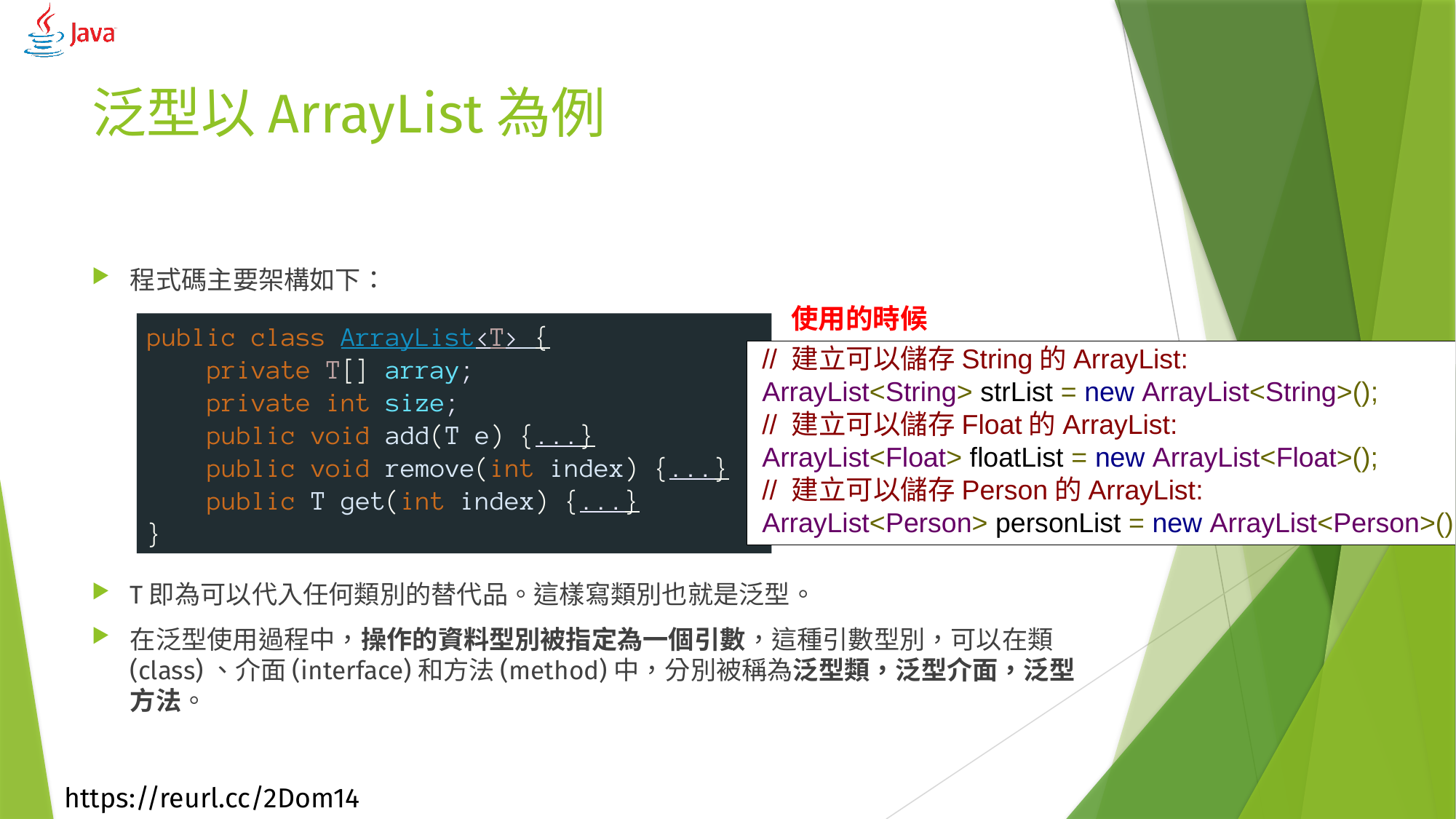

# 泛型以ArrayList為例
程式碼主要架構如下：

T即為可以代入任何類別的替代品。這樣寫類別也就是泛型。
在泛型使用過程中，操作的資料型別被指定為一個引數，這種引數型別，可以在類(class)、介面(interface)和方法(method)中，分別被稱為泛型類，泛型介面，泛型方法。
使用的時候
public class ArrayList<T> {
    private T[] array;
    private int size;
    public void add(T e) {...}
    public void remove(int index) {...}
    public T get(int index) {...}
}
  // 建立可以儲存String的ArrayList:
  ArrayList<String> strList = new ArrayList<String>();
  // 建立可以儲存Float的ArrayList:
  ArrayList<Float> floatList = new ArrayList<Float>();
  // 建立可以儲存Person的ArrayList:
  ArrayList<Person> personList = new ArrayList<Person>();